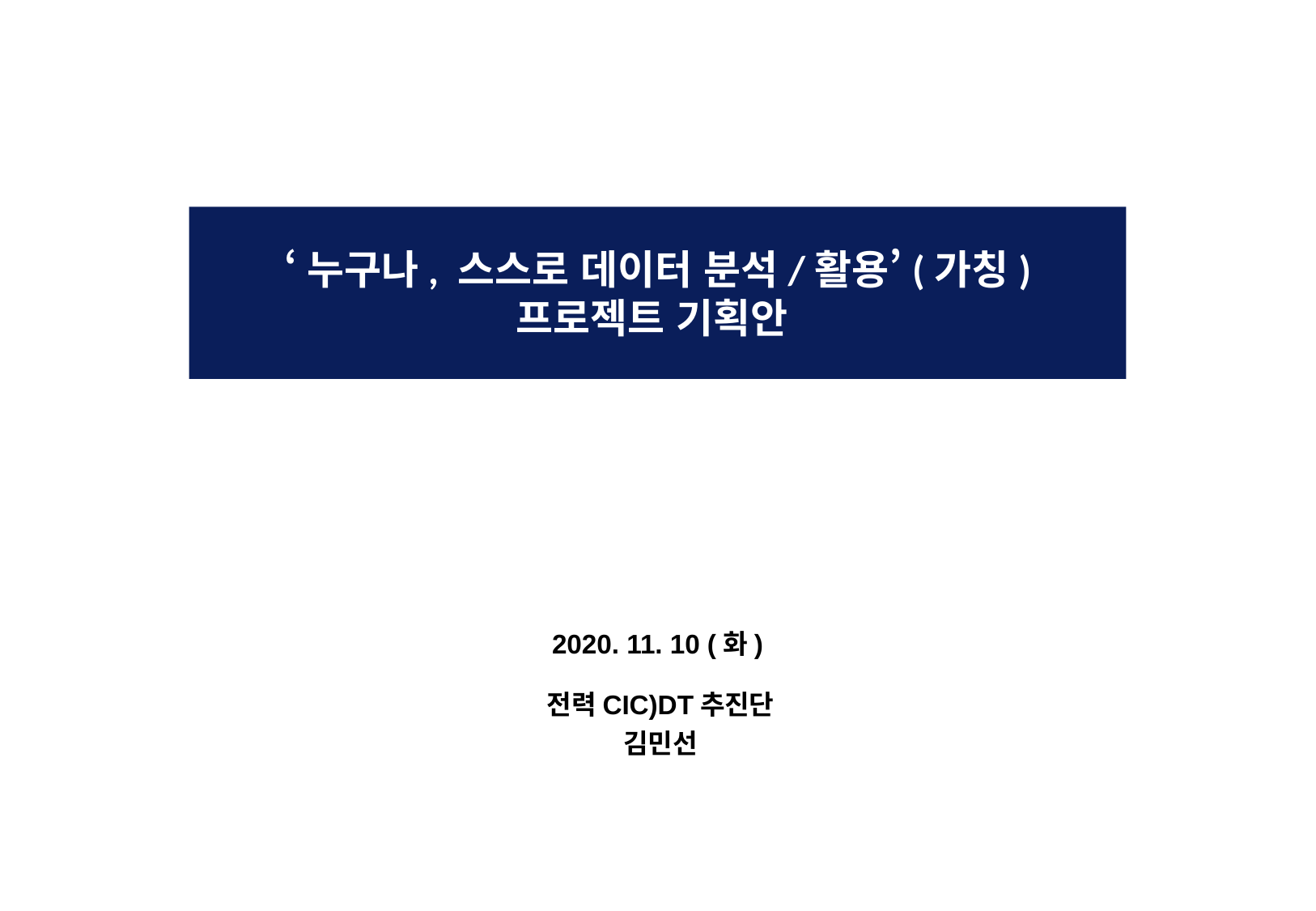

# ‘누구나, 스스로 데이터 분석/활용’(가칭) 프로젝트 기획안
2020. 11. 10 (화)
전력CIC)DT추진단
김민선